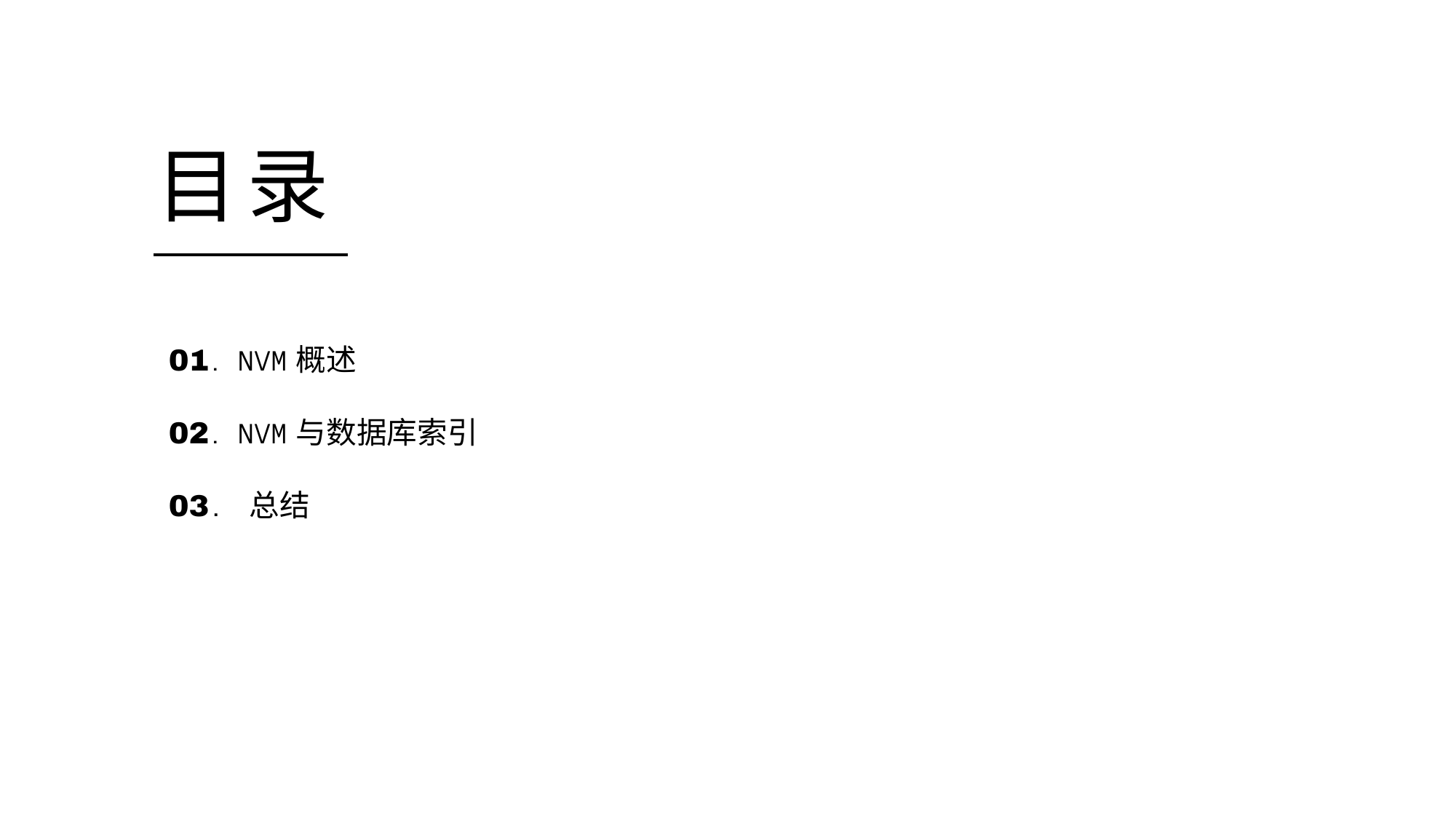

目录
01. NVM概述
02. NVM与数据库索引
03. 总结